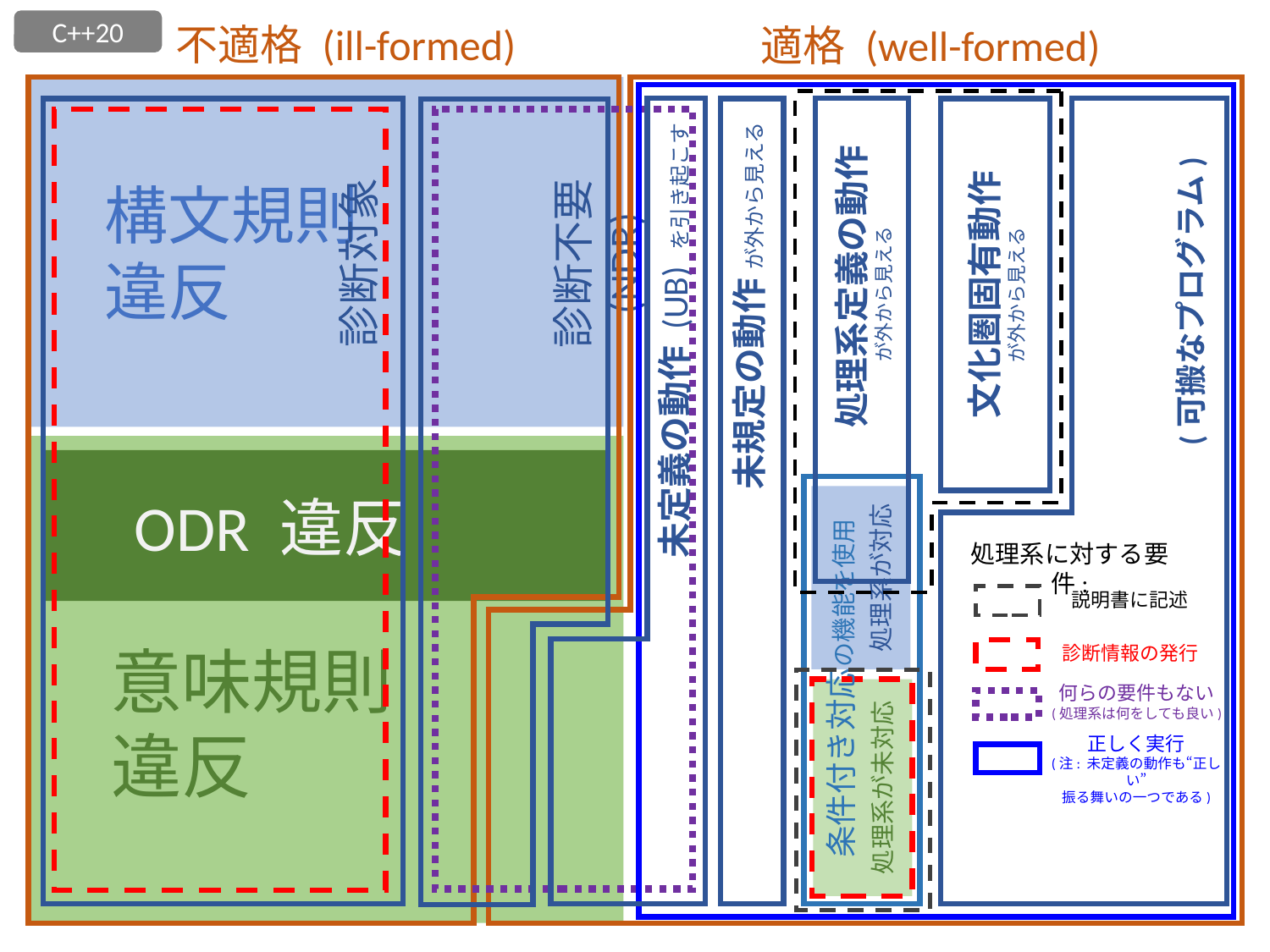

C++20
不適格 (ill-formed)
適格 (well-formed)
　構文規則
　違反

診断対象
診断不要 (NDR)
文化圏固有動作
が外から見える
(可搬なプログラム)
　　　処理系定義の動作
　　　　　が外から見える
未定義の動作 (UB) を引き起こす
未規定の動作 が外から見える

　意味規則
　違反
　ODR 違反

処理系が対応
処理系に対する要件:
説明書に記述

診断情報の発行

条件付き対応の機能を使用

何らの要件もない
(処理系は何をしても良い)

正しく実行
(注: 未定義の動作も“正しい”
振る舞いの一つである)

処理系が未対応